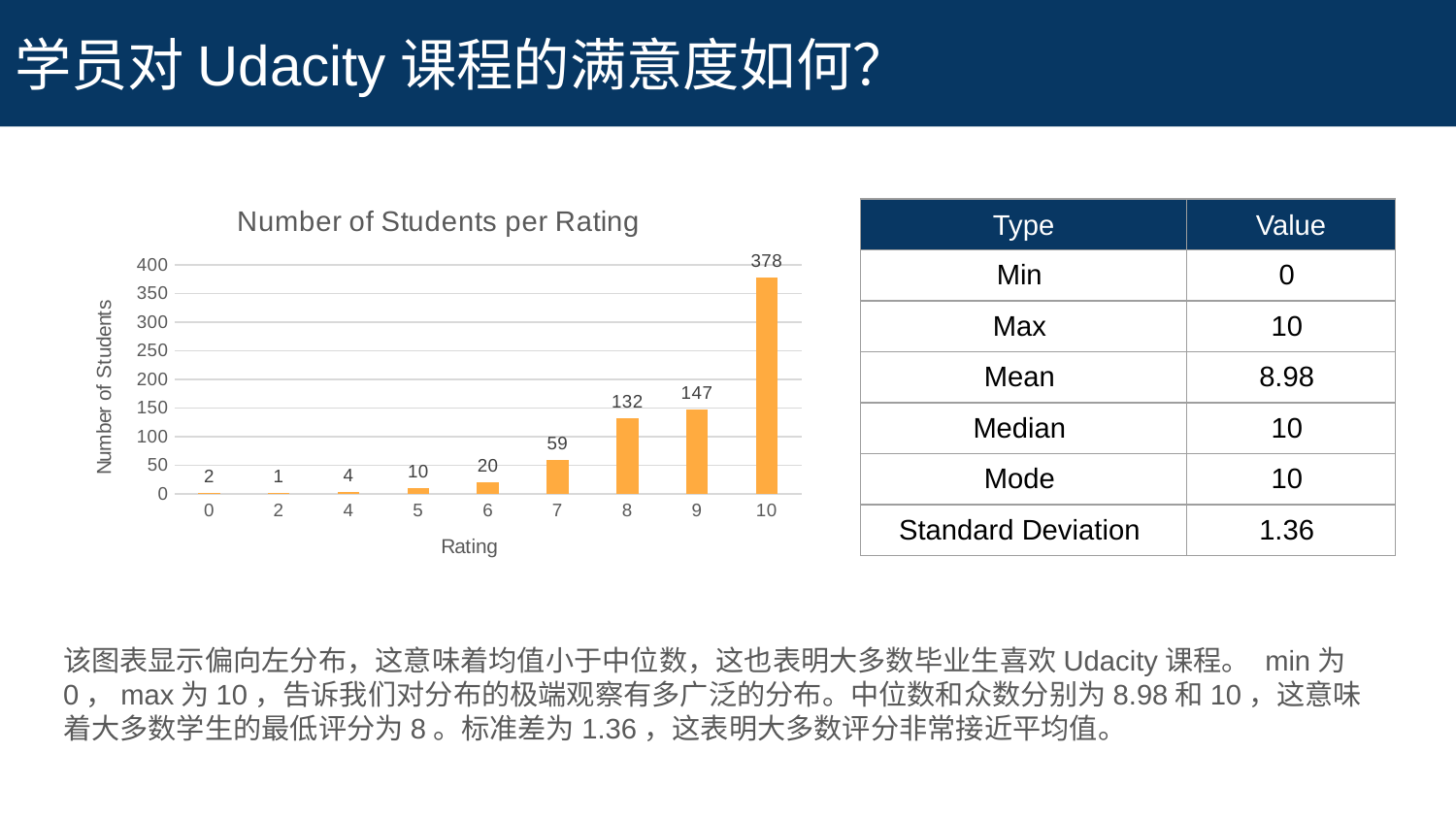

# 学员对Udacity课程的满意度如何？

### Chart: Number of Students per Rating

| Category | Total |
|---|---|
| 0 | 2.0 |
| 2 | 1.0 |
| 4 | 4.0 |
| 5 | 10.0 |
| 6 | 20.0 |
| 7 | 59.0 |
| 8 | 132.0 |
| 9 | 147.0 |
| 10 | 378.0 |
| Type | Value |
| --- | --- |
| Min | 0 |
| Max | 10 |
| Mean | 8.98 |
| Median | 10 |
| Mode | 10 |
| Standard Deviation | 1.36 |
该图表显示偏向左分布，这意味着均值小于中位数，这也表明大多数毕业生喜欢Udacity课程。 min为0，max为10，告诉我们对分布的极端观察有多广泛的分布。中位数和众数分别为8.98和10，这意味着大多数学生的最低评分为8。标准差为1.36，这表明大多数评分非常接近平均值。